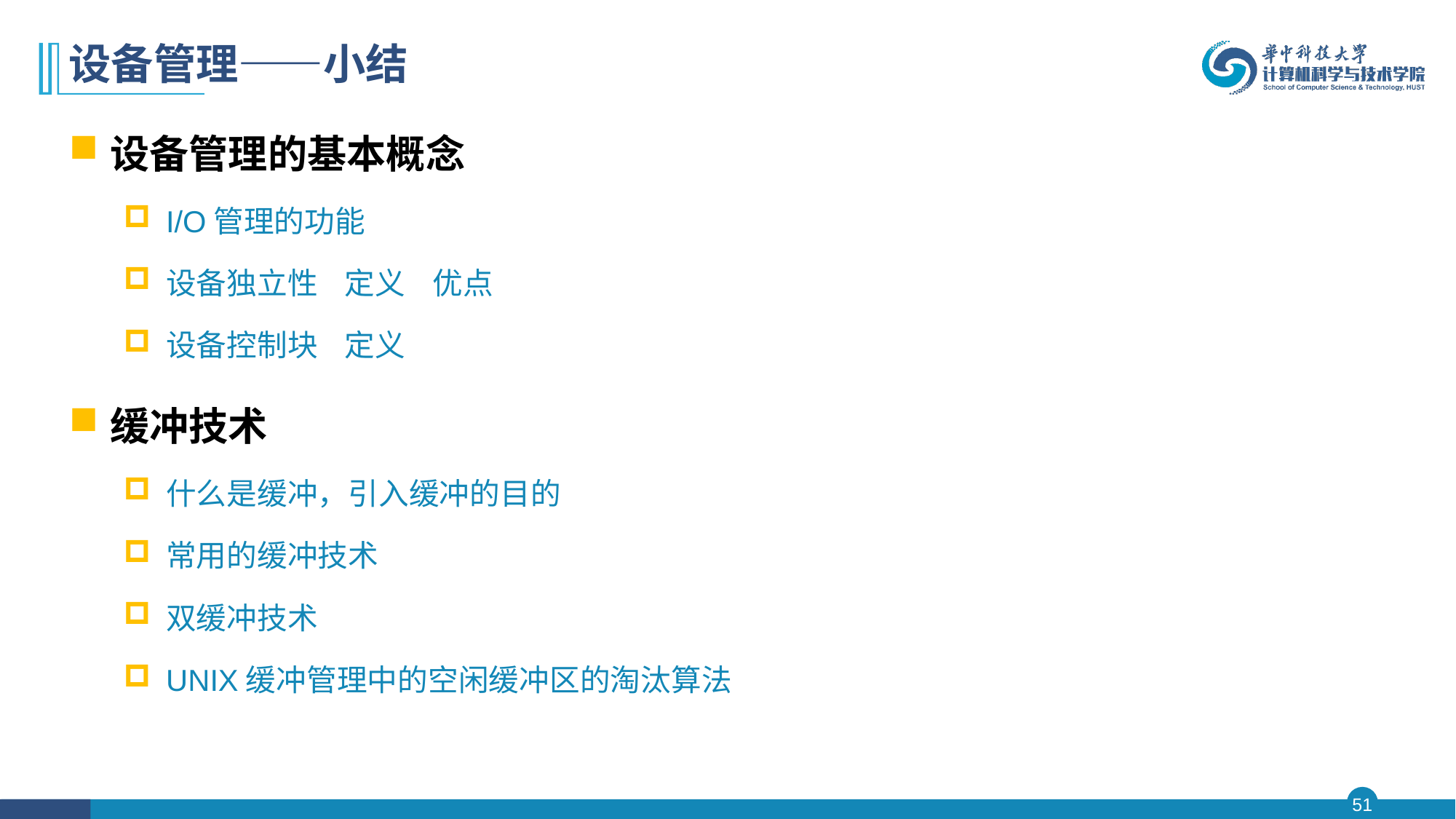

# 设备管理——小结
设备管理的基本概念
I/O管理的功能
设备独立性    定义    优点
设备控制块    定义
缓冲技术
什么是缓冲，引入缓冲的目的
常用的缓冲技术
双缓冲技术
UNIX缓冲管理中的空闲缓冲区的淘汰算法